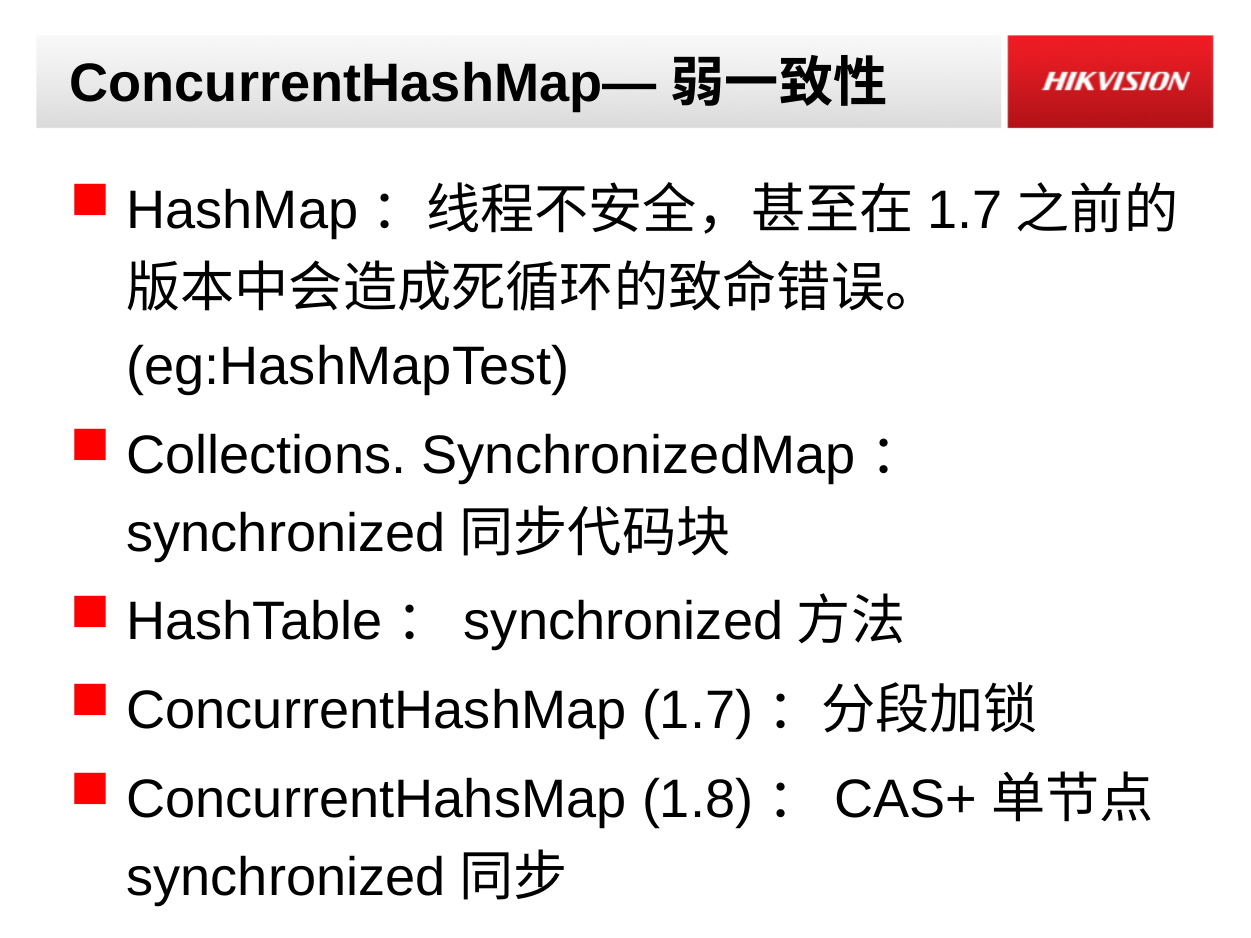

# ConcurrentHashMap—弱一致性
HashMap：线程不安全，甚至在1.7之前的版本中会造成死循环的致命错误。(eg:HashMapTest)
Collections. SynchronizedMap：synchronized同步代码块
HashTable：synchronized方法
ConcurrentHashMap (1.7)：分段加锁
ConcurrentHahsMap (1.8)：CAS+单节点synchronized同步